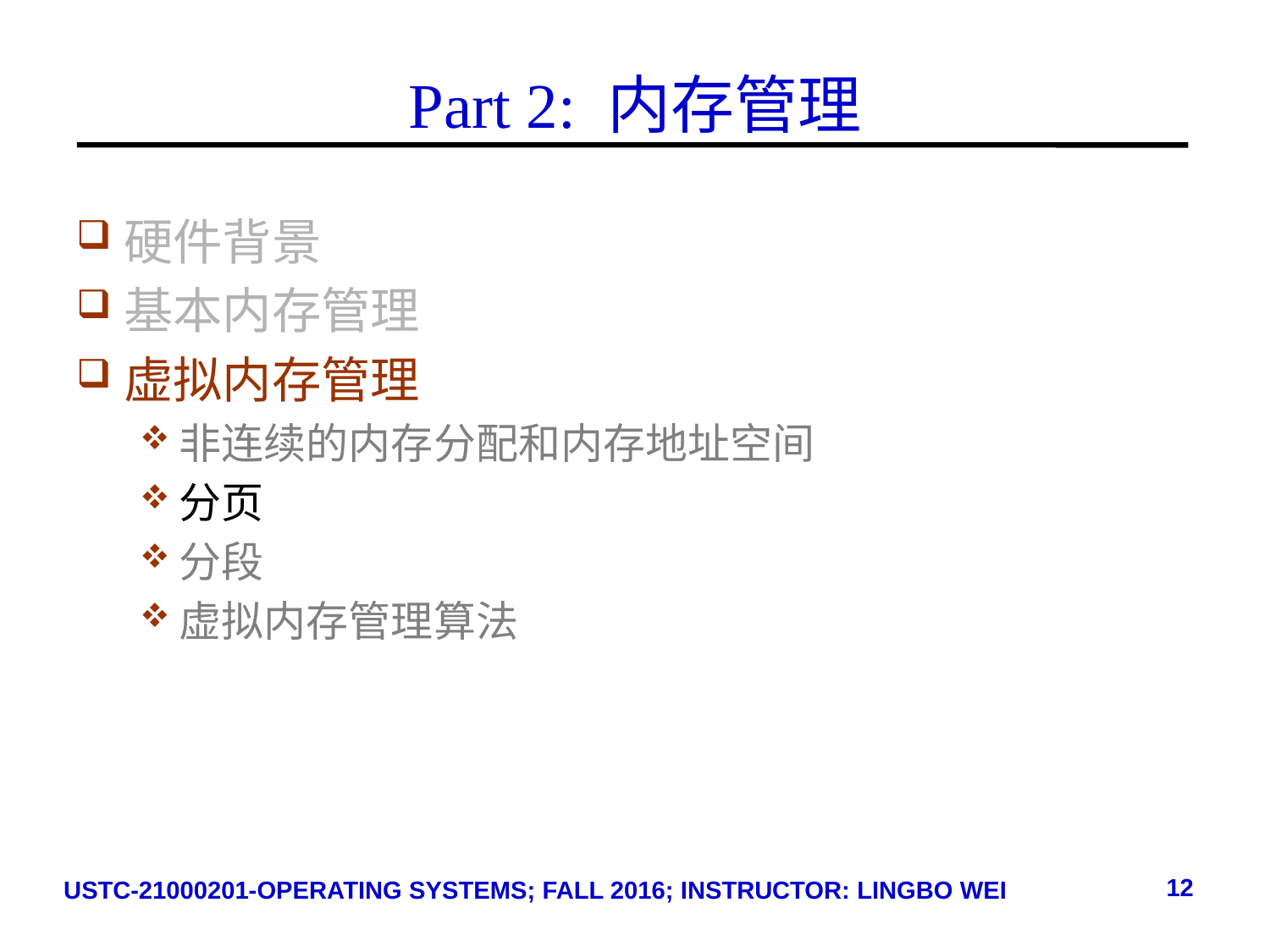

# Part 2: 内存管理
硬件背景
基本内存管理
虚拟内存管理
非连续的内存分配和内存地址空间
分页
分段
虚拟内存管理算法
12
USTC-21000201-OPERATING SYSTEMS; FALL 2016; INSTRUCTOR: LINGBO WEI